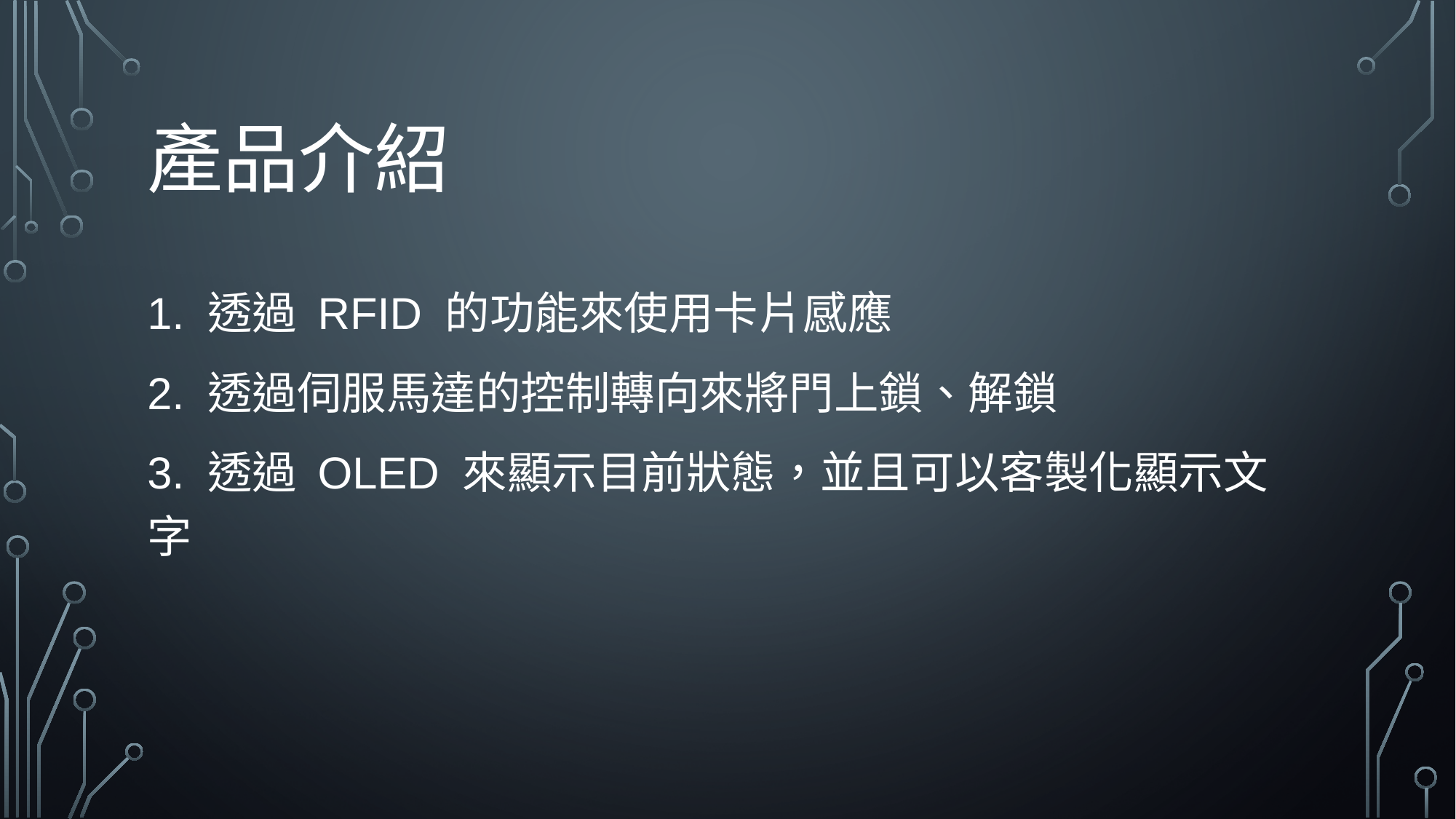

# 產品介紹
1. 透過 RFID 的功能來使用卡片感應
2. 透過伺服馬達的控制轉向來將門上鎖、解鎖
3. 透過 OLED 來顯示目前狀態，並且可以客製化顯示文字